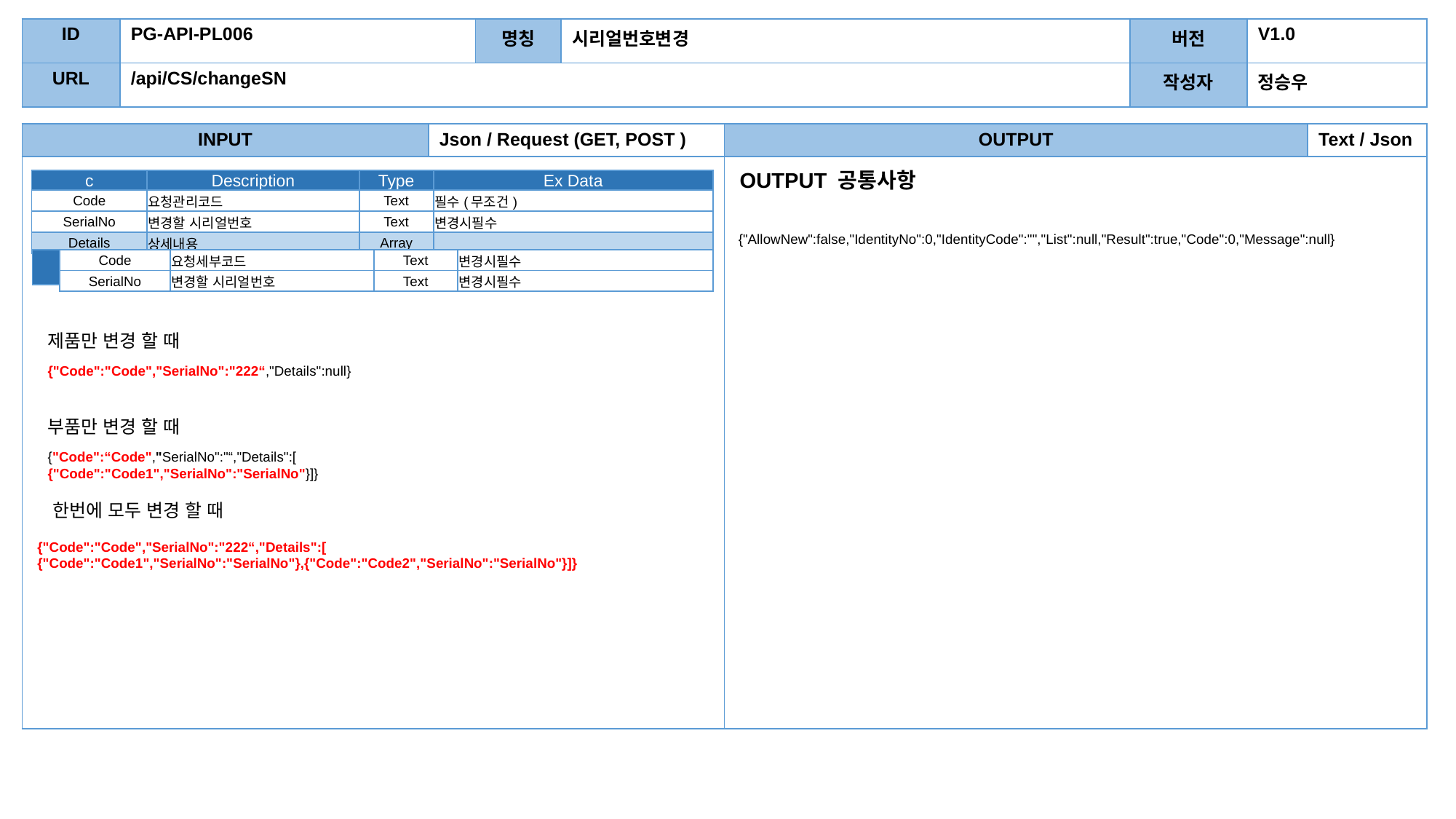

| ID | PG-API-PL006 | 명칭 | 시리얼번호변경 | 버전 | V1.0 |
| --- | --- | --- | --- | --- | --- |
| URL | /api/CS/changeSN |  |  | 작성자 | 정승우 |
| INPUT | Json / Request (GET, POST ) | OUTPUT | Text / Json |
| --- | --- | --- | --- |
|  |  |  |  |
OUTPUT 공통사항
| c | Description | Type | Ex Data |
| --- | --- | --- | --- |
| Code | 요청관리코드 | Text | 필수(무조건) |
| SerialNo | 변경할 시리얼번호 | Text | 변경시필수 |
| Details | 상세내용 | Array |  |
{"AllowNew":false,"IdentityNo":0,"IdentityCode":"","List":null,"Result":true,"Code":0,"Message":null}
| Code | 요청세부코드 | Text | 변경시필수 |
| --- | --- | --- | --- |
| SerialNo | 변경할 시리얼번호 | Text | 변경시필수 |
|  |
| --- |
제품만 변경 할 때
{"Code":"Code","SerialNo":"222“,"Details":null}
부품만 변경 할 때
{"Code":“Code","SerialNo":"“,"Details":[
{"Code":"Code1","SerialNo":"SerialNo"}]}
한번에 모두 변경 할 때
{"Code":"Code","SerialNo":"222“,"Details":[
{"Code":"Code1","SerialNo":"SerialNo"},{"Code":"Code2","SerialNo":"SerialNo"}]}